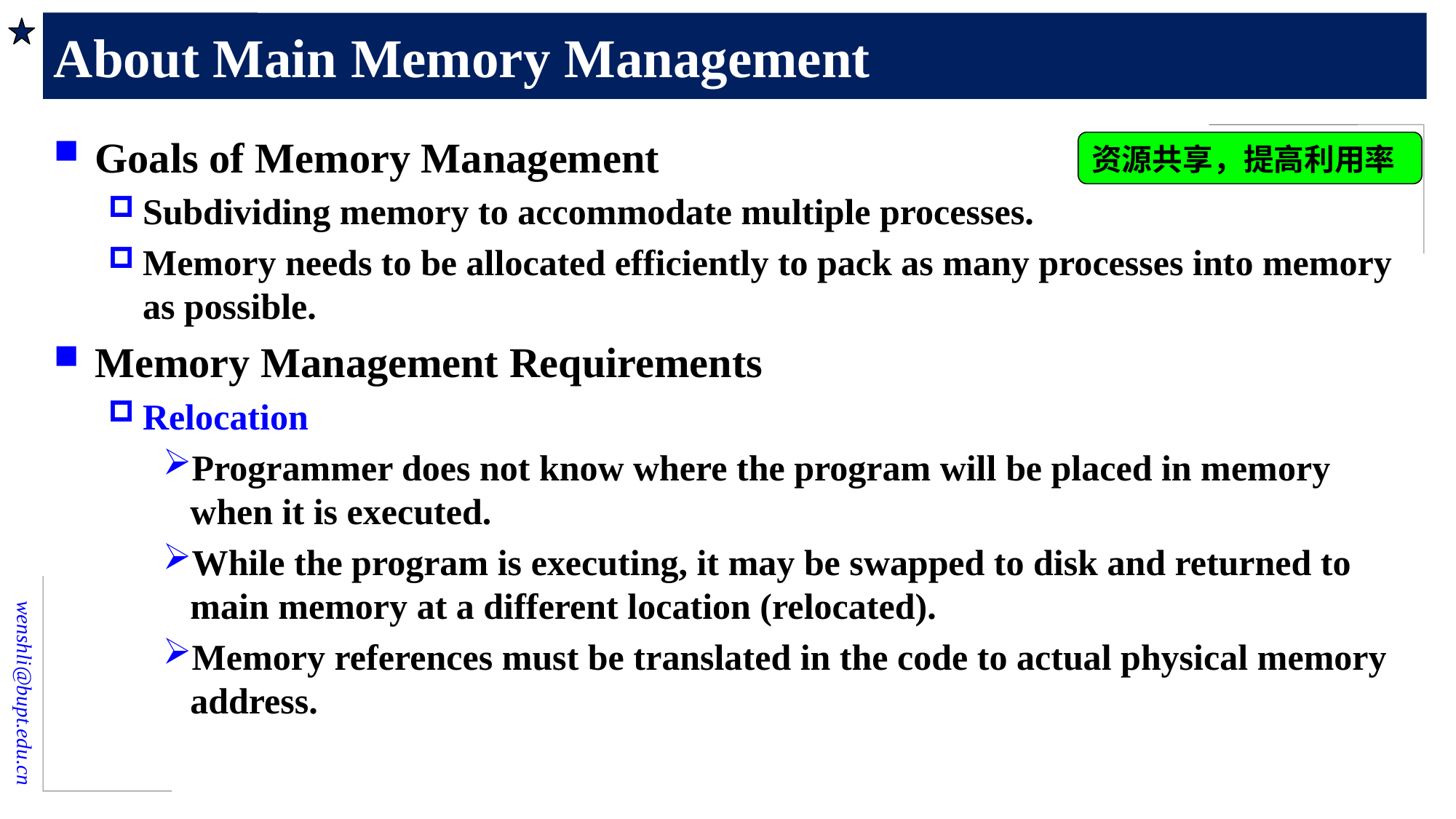

# About Main Memory Management
Goals of Memory Management
Subdividing memory to accommodate multiple processes.
Memory needs to be allocated efficiently to pack as many processes into memory as possible.
Memory Management Requirements
Relocation
Programmer does not know where the program will be placed in memory when it is executed.
While the program is executing, it may be swapped to disk and returned to main memory at a different location (relocated).
Memory references must be translated in the code to actual physical memory address.

资源共享，提高利用率
3